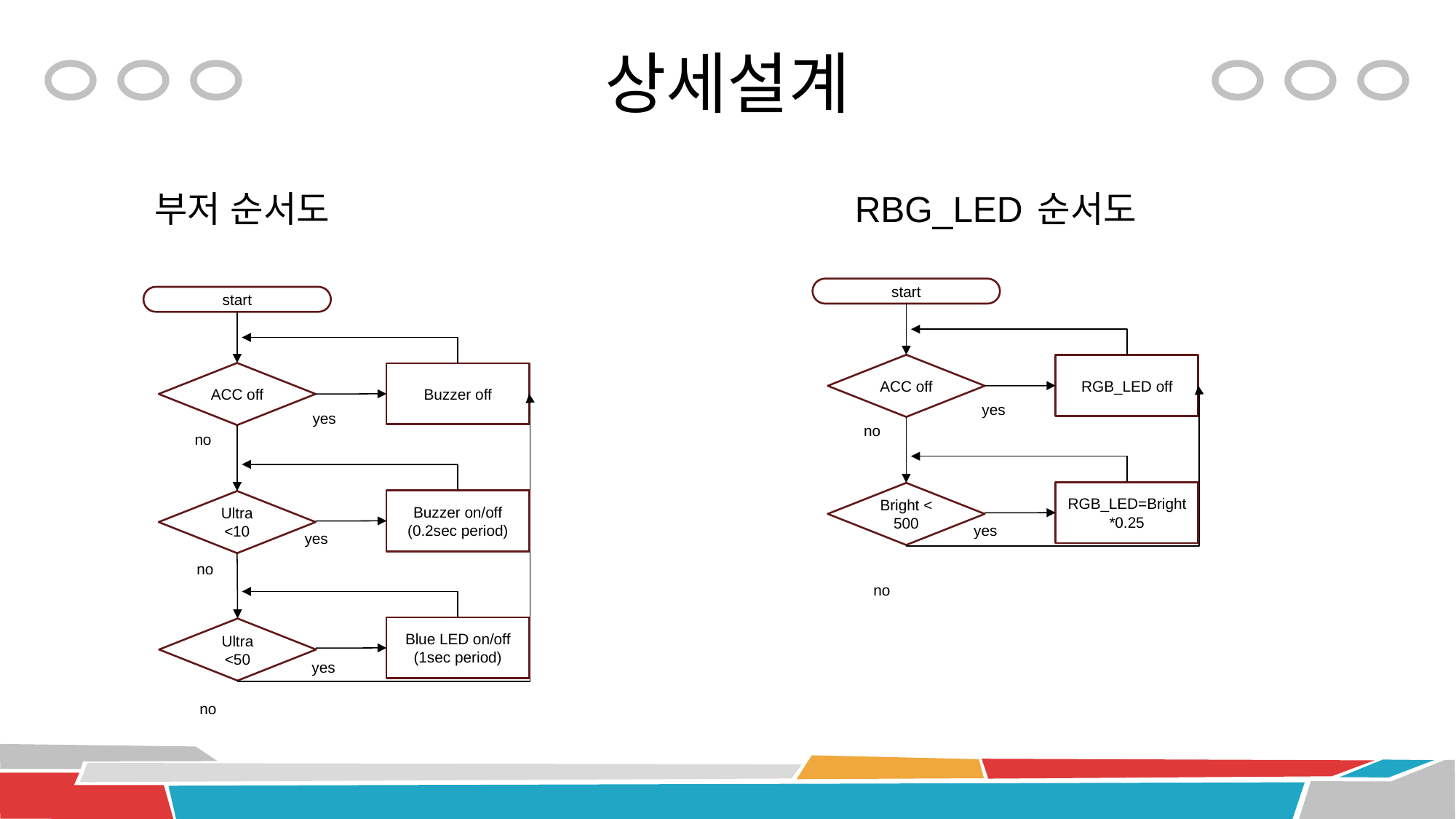

# 상세설계
부저 순서도                                                    RBG_LED 순서도
start
start
ACC off
RGB_LED off
ACC off
Buzzer off
yes
yes
no
no
RGB_LED=Bright*0.25
Bright < 500
Buzzer on/off
(0.2sec period)
Ultra
<10
yes
yes
no
no
Blue LED on/off
(1sec period)
Ultra
<50
yes
no